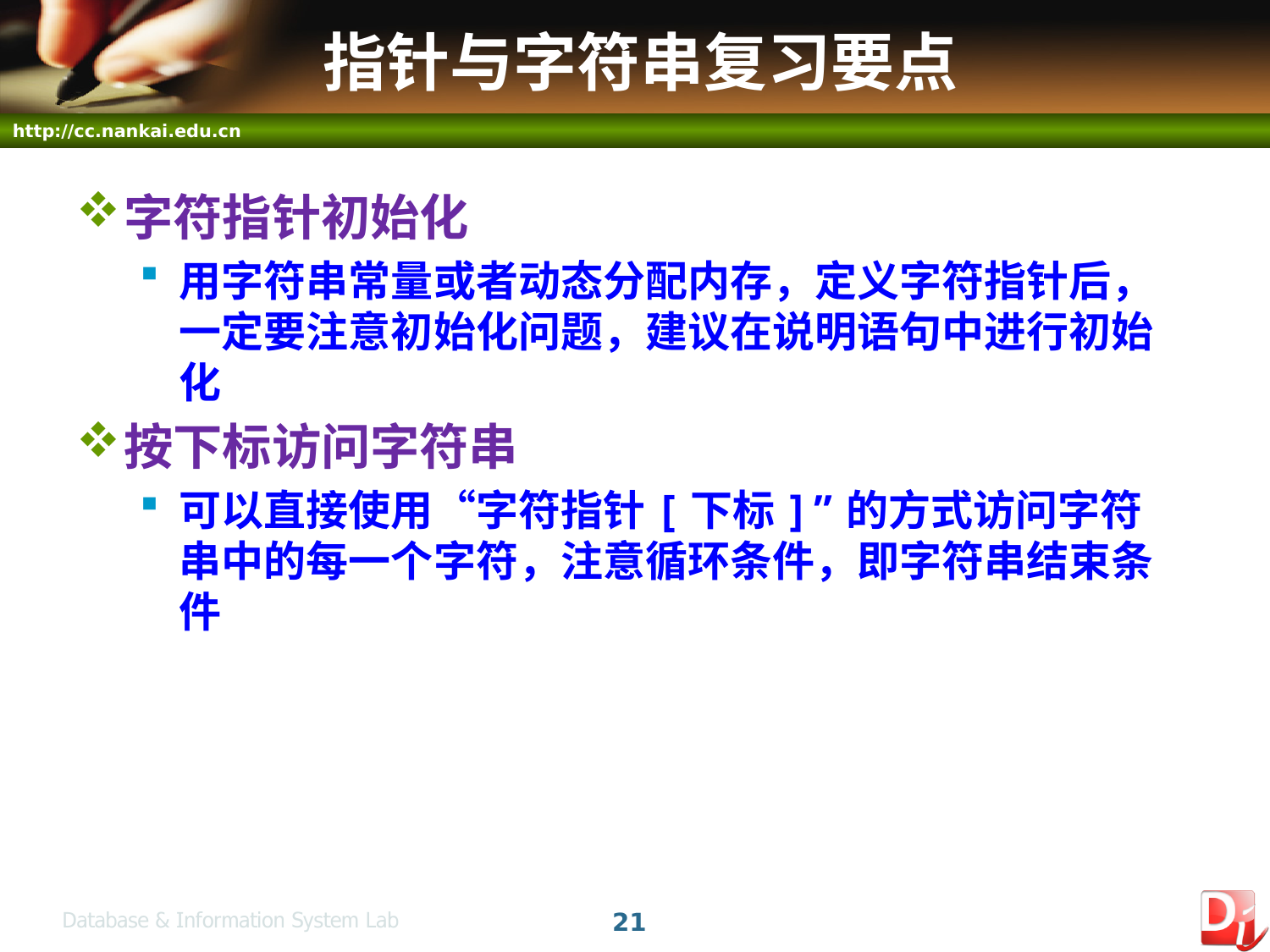

# 指针与字符串复习要点
字符指针初始化
用字符串常量或者动态分配内存，定义字符指针后，一定要注意初始化问题，建议在说明语句中进行初始化
按下标访问字符串
可以直接使用“字符指针[下标]”的方式访问字符串中的每一个字符，注意循环条件，即字符串结束条件
21
Database & Information System Lab